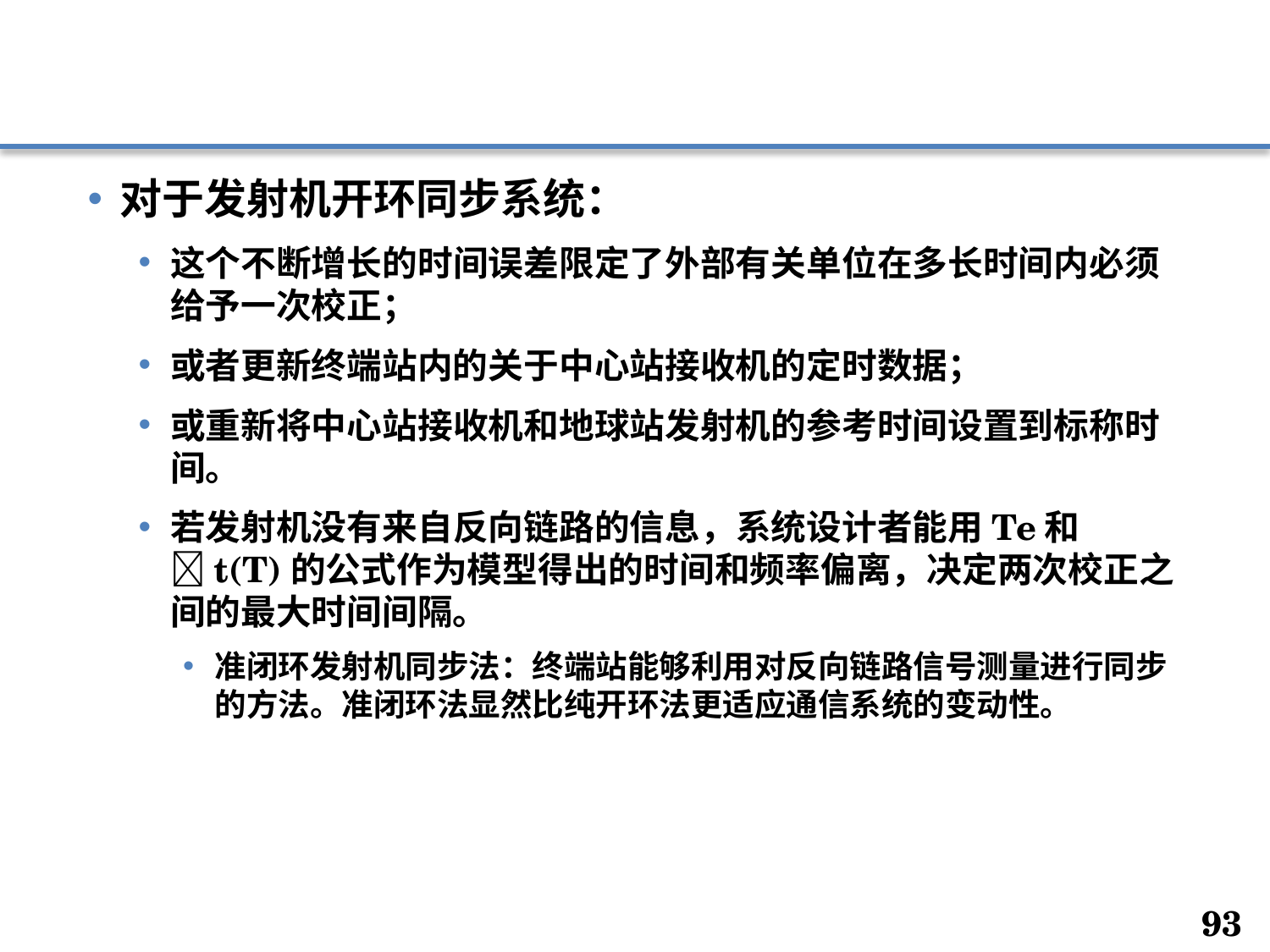

#
对于发射机开环同步系统：
这个不断增长的时间误差限定了外部有关单位在多长时间内必须给予一次校正；
或者更新终端站内的关于中心站接收机的定时数据；
或重新将中心站接收机和地球站发射机的参考时间设置到标称时间。
若发射机没有来自反向链路的信息，系统设计者能用Te和Δt(T)的公式作为模型得出的时间和频率偏离，决定两次校正之间的最大时间间隔。
准闭环发射机同步法：终端站能够利用对反向链路信号测量进行同步的方法。准闭环法显然比纯开环法更适应通信系统的变动性。
93